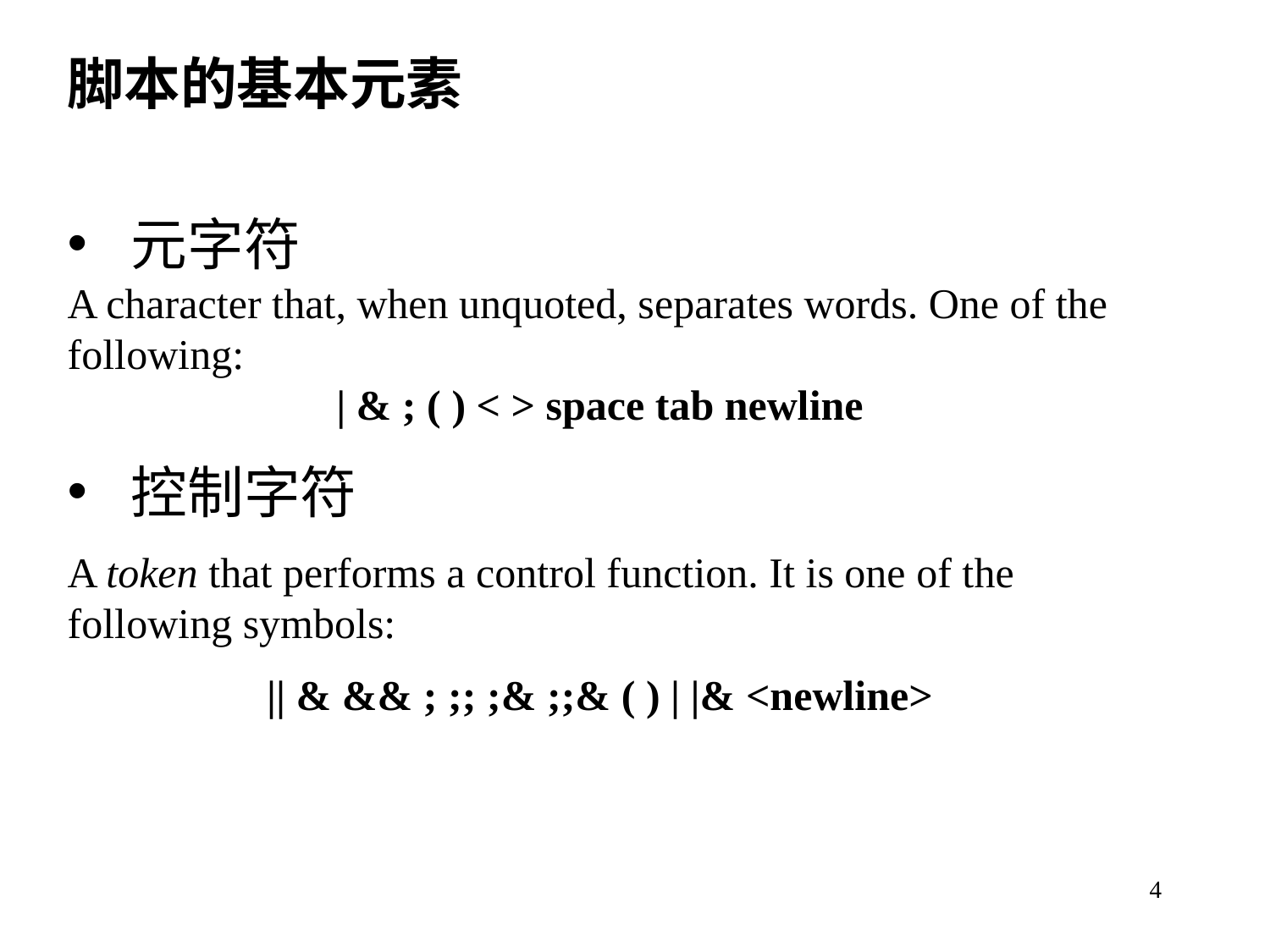

脚本的基本元素
元字符
A character that, when unquoted, separates words. One of the following:
| & ; ( ) < > space tab newline
控制字符
A token that performs a control function. It is one of the following symbols:
|| & && ; ;; ;& ;;& ( ) | |& <newline>
4